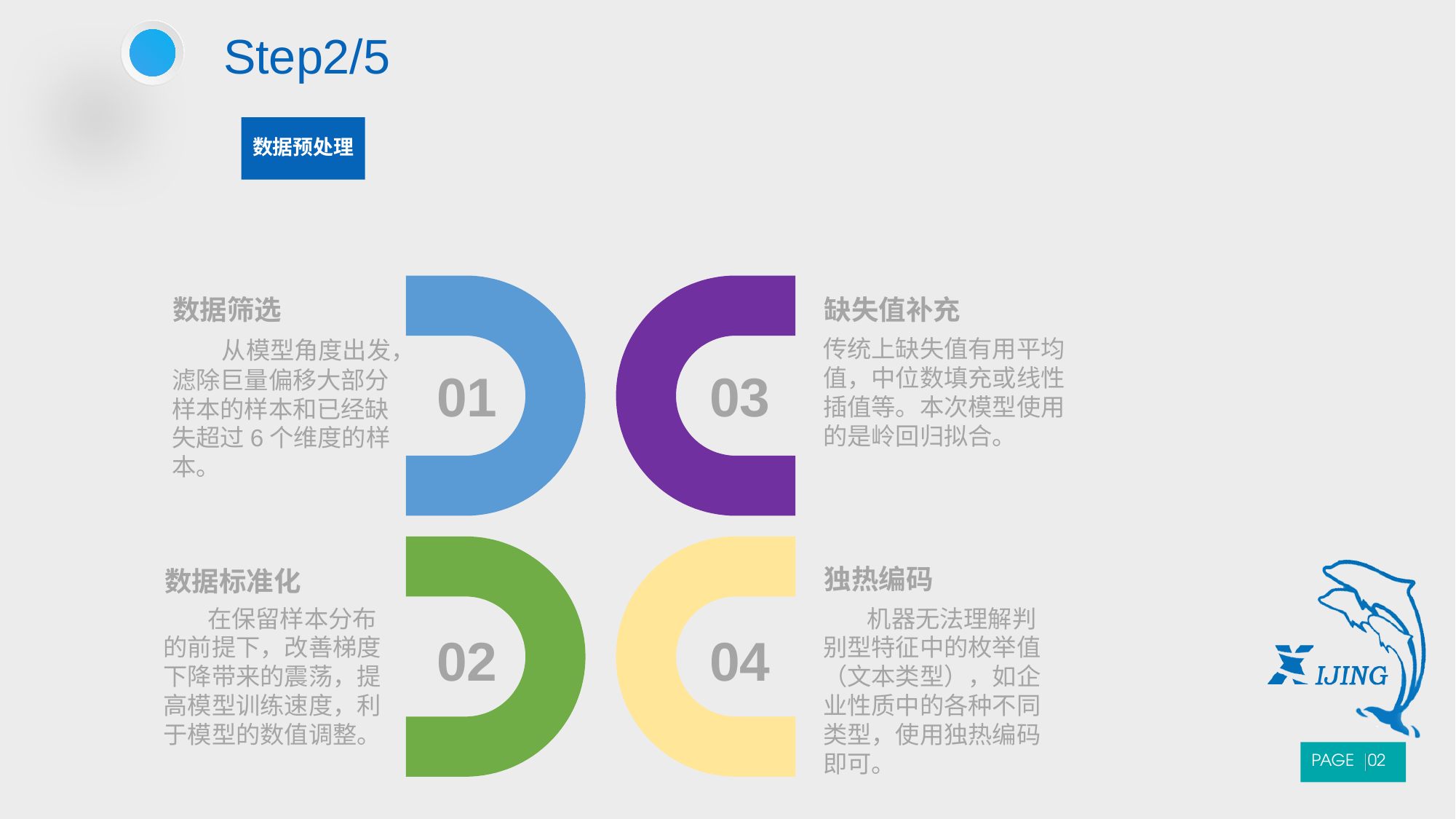

Step2/5

数据预处理

数据筛选
缺失值补充
       从模型角度出发，滤除巨量偏移大部分样本的样本和已经缺失超过6个维度的样本。
传统上缺失值有用平均值，中位数填充或线性插值等。本次模型使用的是岭回归拟合。

01
03

独热编码
数据标准化
       在保留样本分布的前提下，改善梯度下降带来的震荡，提高模型训练速度，利于模型的数值调整。
       机器无法理解判别型特征中的枚举值（文本类型），如企业性质中的各种不同类型，使用独热编码即可。
02
04

PAGE   02